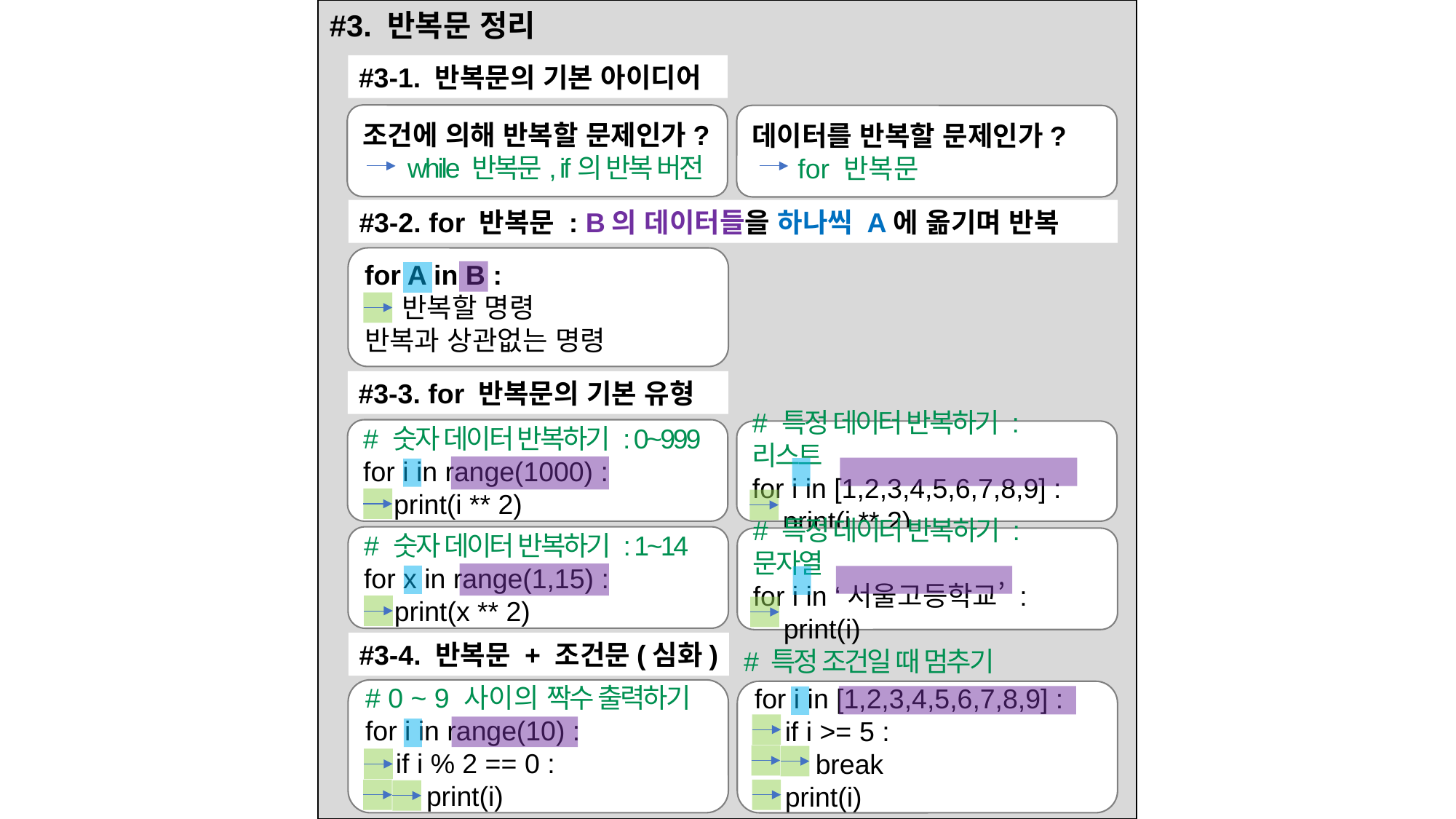

#3. 반복문 정리
#3-1. 반복문의 기본 아이디어
조건에 의해 반복할 문제인가?
        while 	반복문, if의 반복 버전
데이터를 반복할 문제인가?
      for 반복문
#3-2. for 반복문 : B의 데이터들을 하나씩 A에 옮기며 반복
for A in B :
    반복할 명령
반복과 상관없는 명령

#3-3. for 반복문의 기본 유형
# 숫자 데이터 반복하기 : 0~999
for i in range(1000) :
    print(i ** 2)
# 특정 데이터 반복하기 : 리스트
for i in [1,2,3,4,5,6,7,8,9] :
    print(i ** 2)

# 숫자 데이터 반복하기 : 1~14
for x in range(1,15) :
    print(x ** 2)
# 특정 데이터 반복하기 : 문자열
for i in ‘서울고등학교’ :
    print(i)

#3-4. 반복문 + 조건문(심화)
# 특정 조건일 때 멈추기
# 0 ~ 9 사이의 짝수 출력하기
for i in range(10) :
    if i % 2 == 0 :
        print(i)
for i in [1,2,3,4,5,6,7,8,9] :
    if i >= 5 :
        break
    print(i)